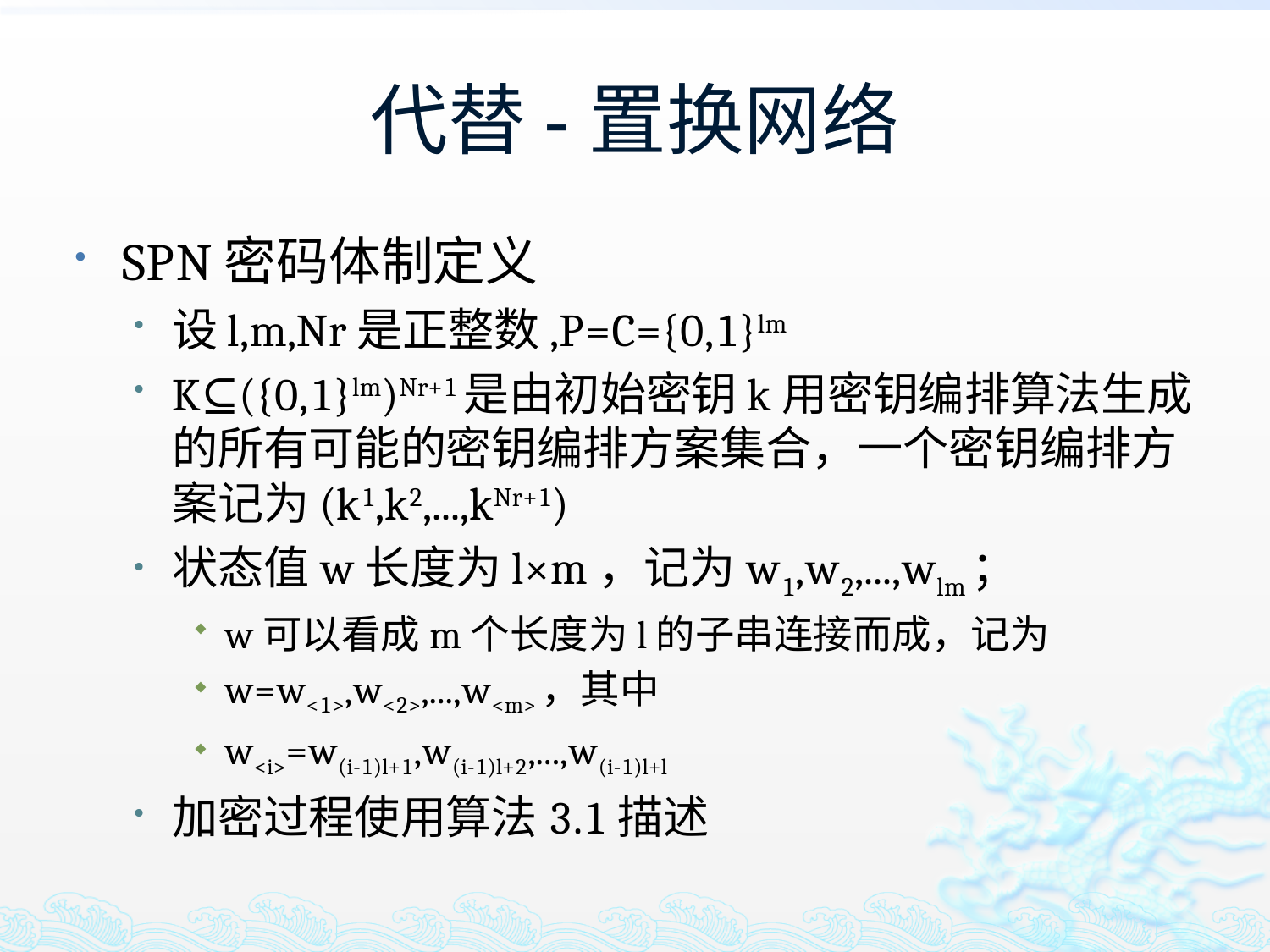

# 代替-置换网络
SPN密码体制定义
设l,m,Nr是正整数,P=C={0,1}lm
K⊆({0,1}lm)Nr+1是由初始密钥k用密钥编排算法生成的所有可能的密钥编排方案集合，一个密钥编排方案记为(k1,k2,...,kNr+1)
状态值w长度为l×m，记为w1,w2,...,wlm；
w可以看成m个长度为l的子串连接而成，记为
w=w<1>,w<2>,...,w<m>，其中
w<i>=w(i-1)l+1,w(i-1)l+2,...,w(i-1)l+l
加密过程使用算法3.1描述